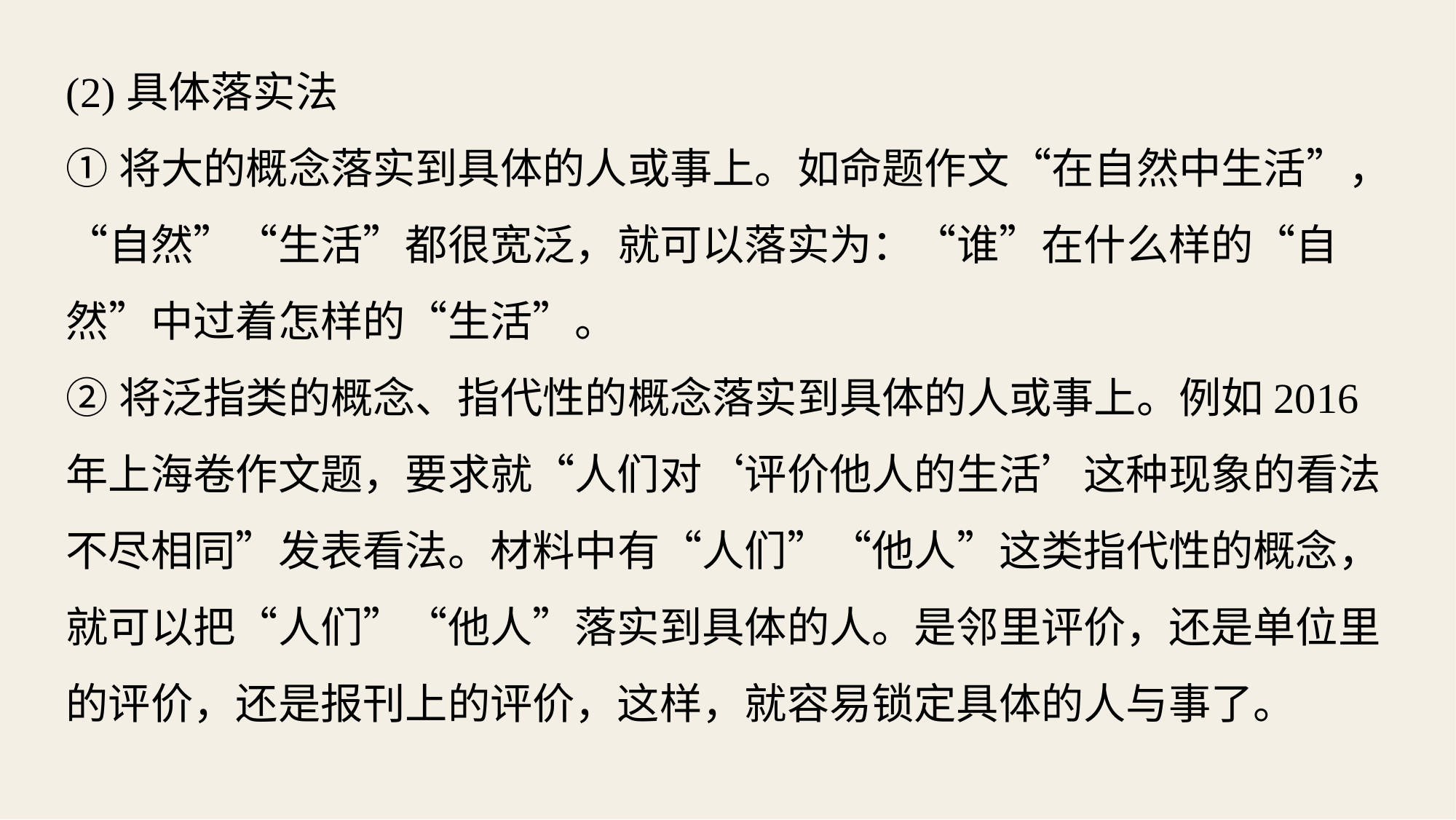

(2)具体落实法
①将大的概念落实到具体的人或事上。如命题作文“在自然中生活”，“自然”“生活”都很宽泛，就可以落实为：“谁”在什么样的“自然”中过着怎样的“生活”。
②将泛指类的概念、指代性的概念落实到具体的人或事上。例如2016年上海卷作文题，要求就“人们对‘评价他人的生活’这种现象的看法不尽相同”发表看法。材料中有“人们”“他人”这类指代性的概念，就可以把“人们”“他人”落实到具体的人。是邻里评价，还是单位里的评价，还是报刊上的评价，这样，就容易锁定具体的人与事了。